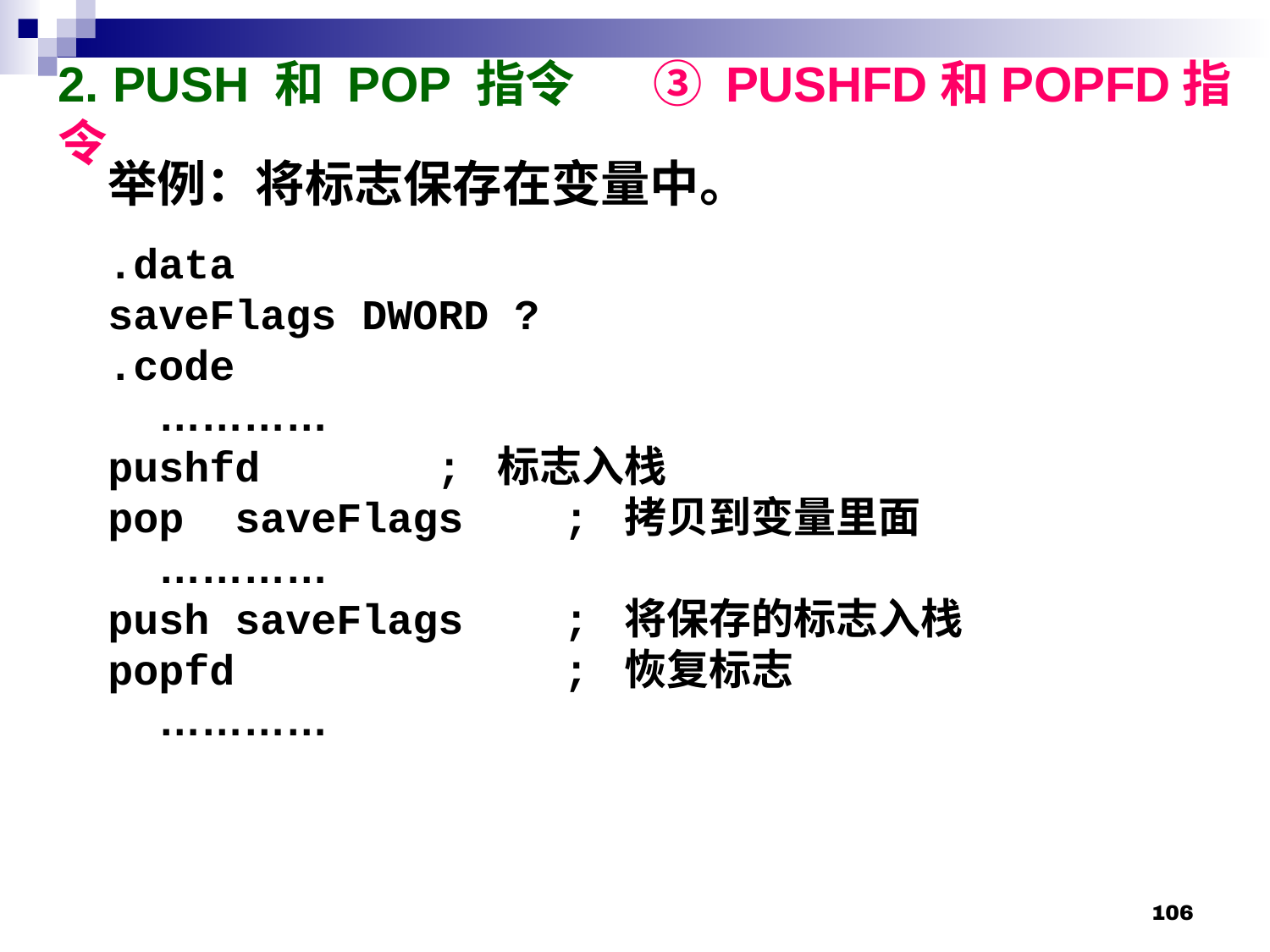

# 2. PUSH 和 POP 指令       ③ PUSHFD和POPFD指令
举例：将标志保存在变量中。
.data
saveFlags DWORD ?
.code
  …………
pushfd		 ; 标志入栈
pop  saveFlags	 ; 拷贝到变量里面
  …………
push saveFlags	 ; 将保存的标志入栈
popfd			 ; 恢复标志
  …………
106